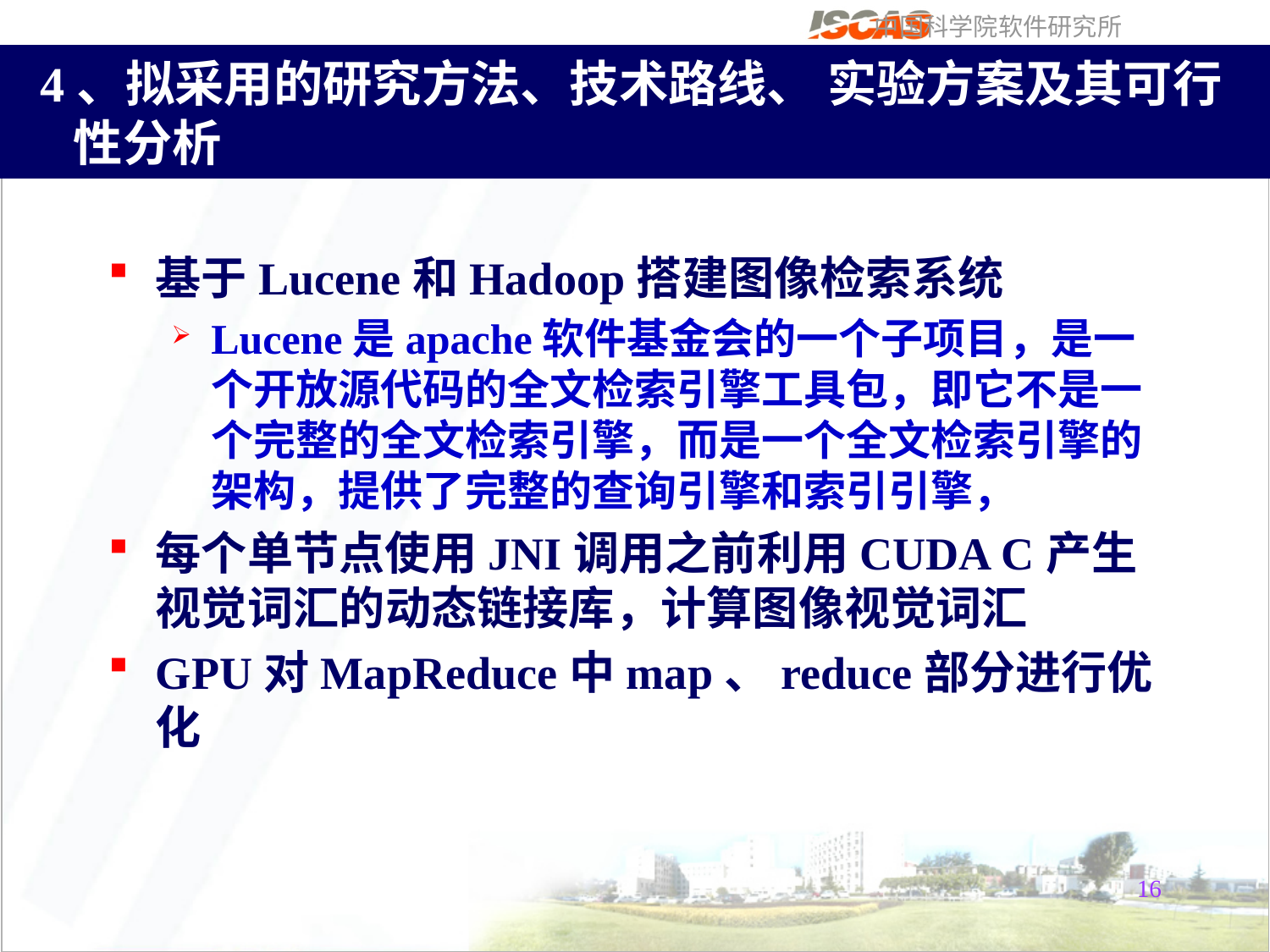

# 4、拟采用的研究方法、技术路线、 实验方案及其可行    性分析
基于Lucene和Hadoop搭建图像检索系统
Lucene是apache软件基金会的一个子项目，是一个开放源代码的全文检索引擎工具包，即它不是一个完整的全文检索引擎，而是一个全文检索引擎的架构，提供了完整的查询引擎和索引引擎，
每个单节点使用JNI调用之前利用CUDA C产生视觉词汇的动态链接库，计算图像视觉词汇
GPU对MapReduce中map、reduce部分进行优化

16